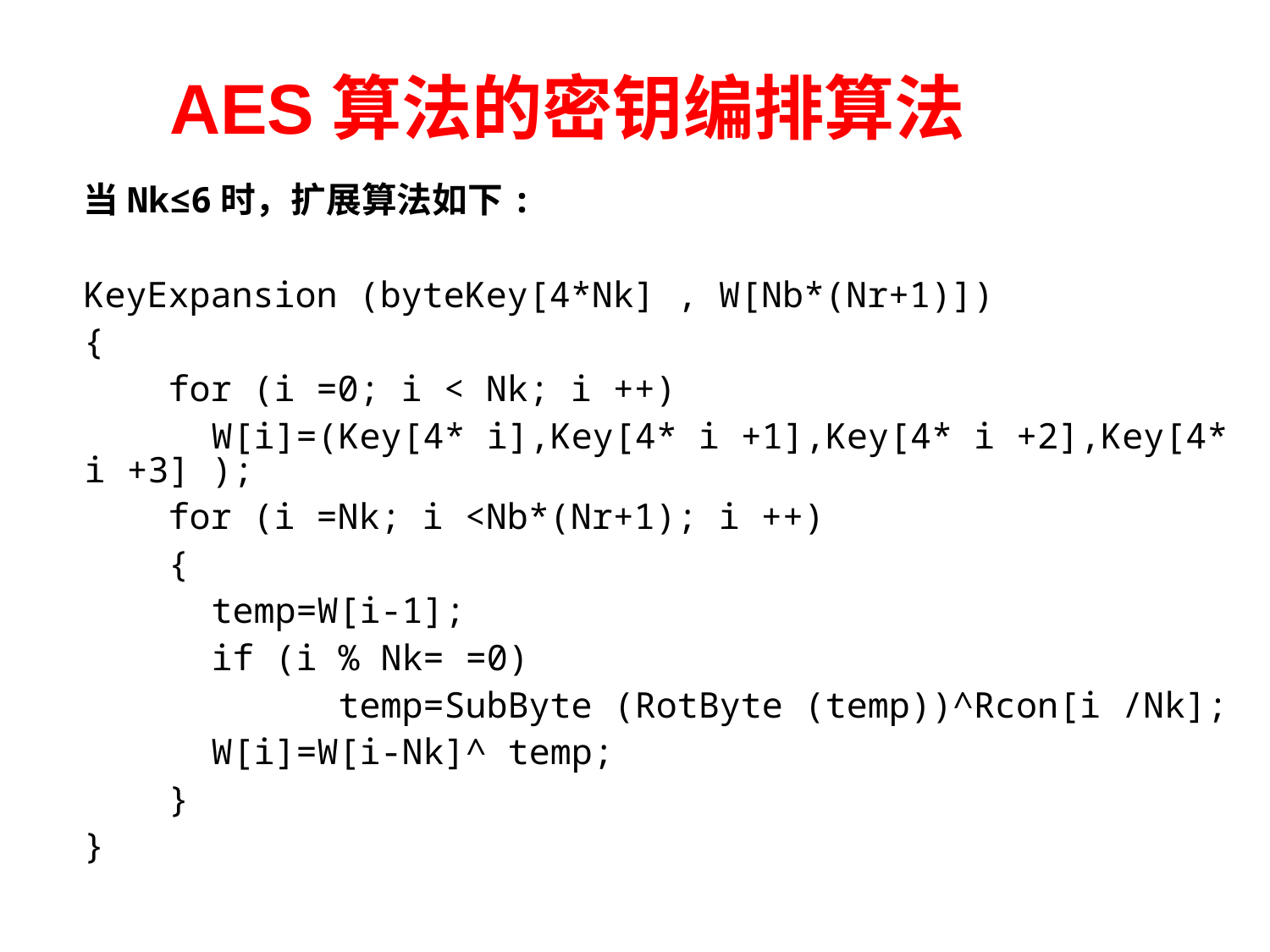

AES算法的密钥编排算法
当Nk≤6时，扩展算法如下:

KeyExpansion (byteKey[4*Nk] , W[Nb*(Nr+1)])
{
    for (i =0; i < Nk; i ++)
		W[i]=(Key[4* i],Key[4* i +1],Key[4* i +2],Key[4* i +3] );
    for (i =Nk; i <Nb*(Nr+1); i ++)
    {
		temp=W[i-1];
		if (i % Nk= =0)
			temp=SubByte (RotByte (temp))^Rcon[i /Nk];
		W[i]=W[i-Nk]^ temp;
    }
}